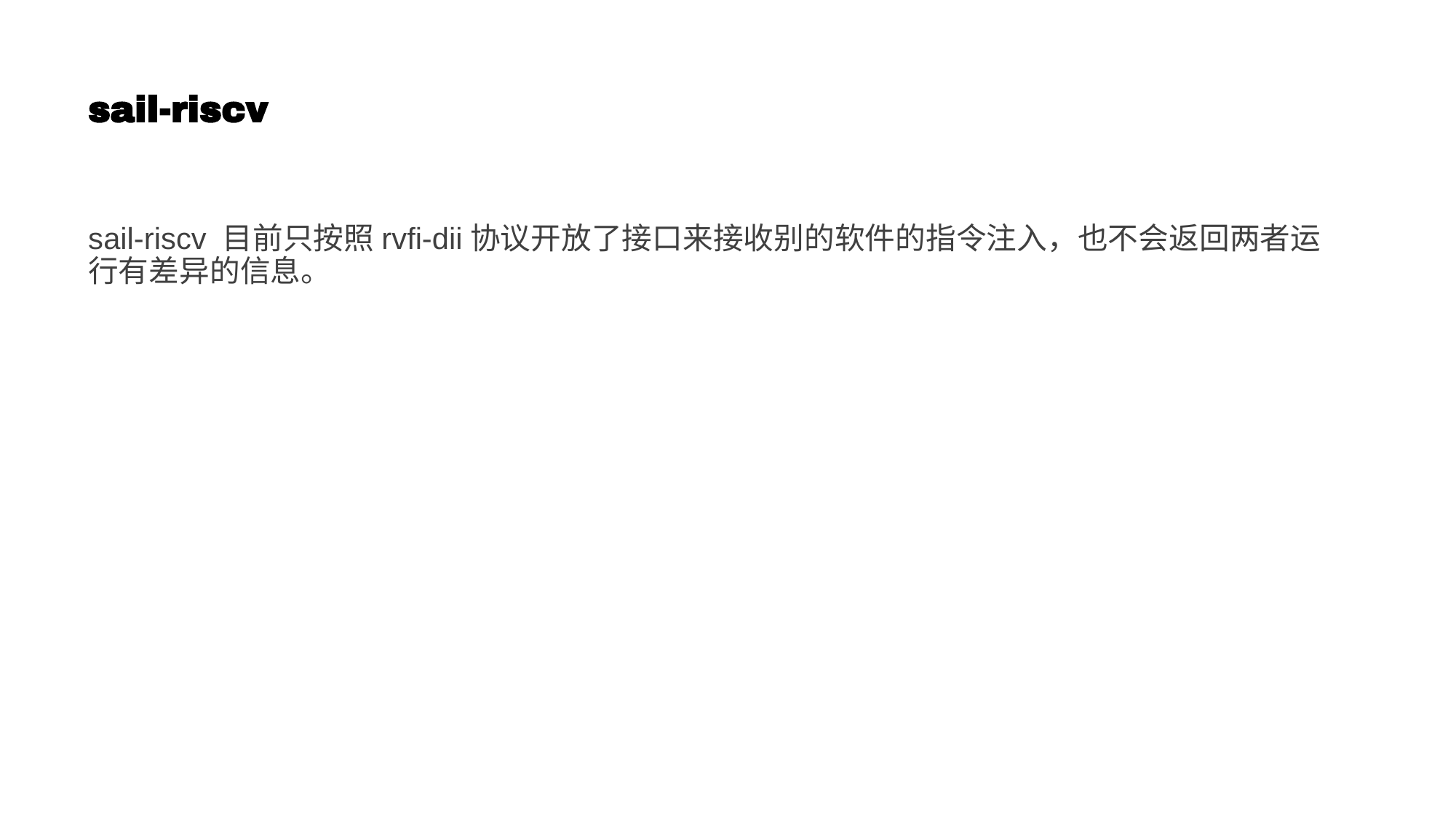

# sail-riscv
sail-riscv 目前只按照rvfi-dii协议开放了接口来接收别的软件的指令注入，也不会返回两者运行有差异的信息。